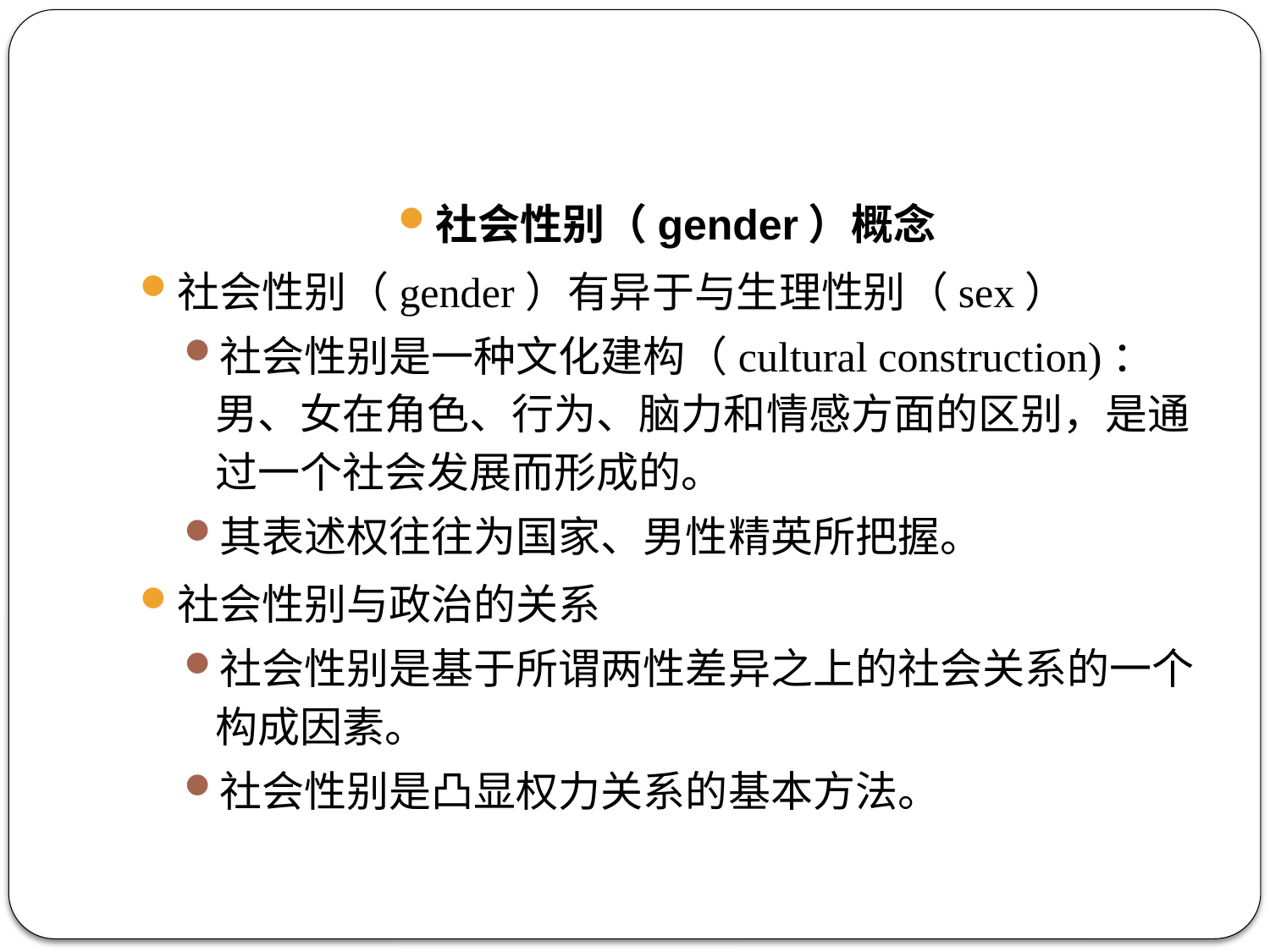

#
社会性别（gender）概念
社会性别（gender）有异于与生理性别（sex）
社会性别是一种文化建构（cultural construction)：男、女在角色、行为、脑力和情感方面的区别，是通过一个社会发展而形成的。
其表述权往往为国家、男性精英所把握。
社会性别与政治的关系
社会性别是基于所谓两性差异之上的社会关系的一个构成因素。
社会性别是凸显权力关系的基本方法。